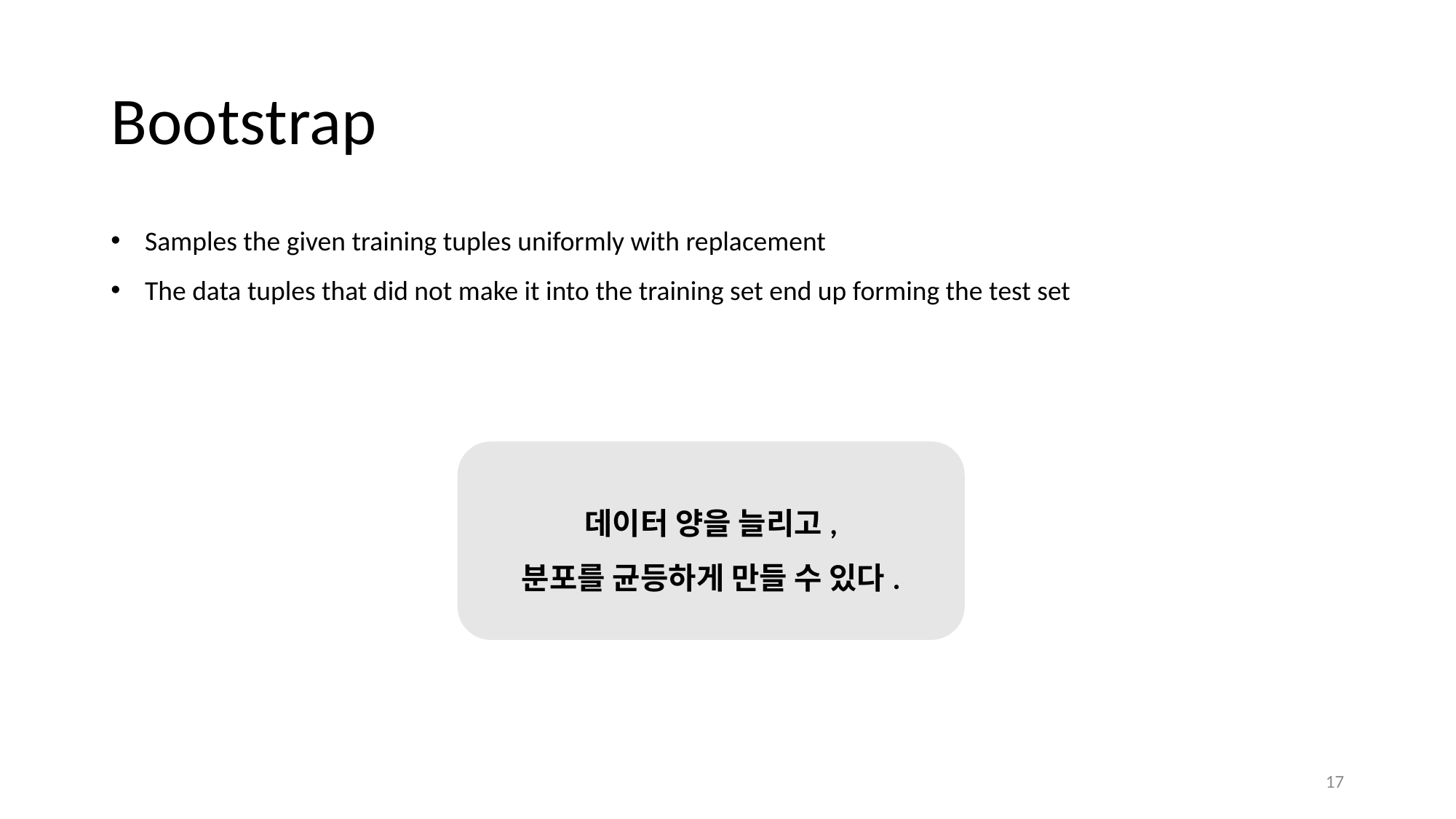

# Bootstrap
Samples the given training tuples uniformly with replacement
The data tuples that did not make it into the training set end up forming the test set
데이터 양을 늘리고,
분포를 균등하게 만들 수 있다.
17